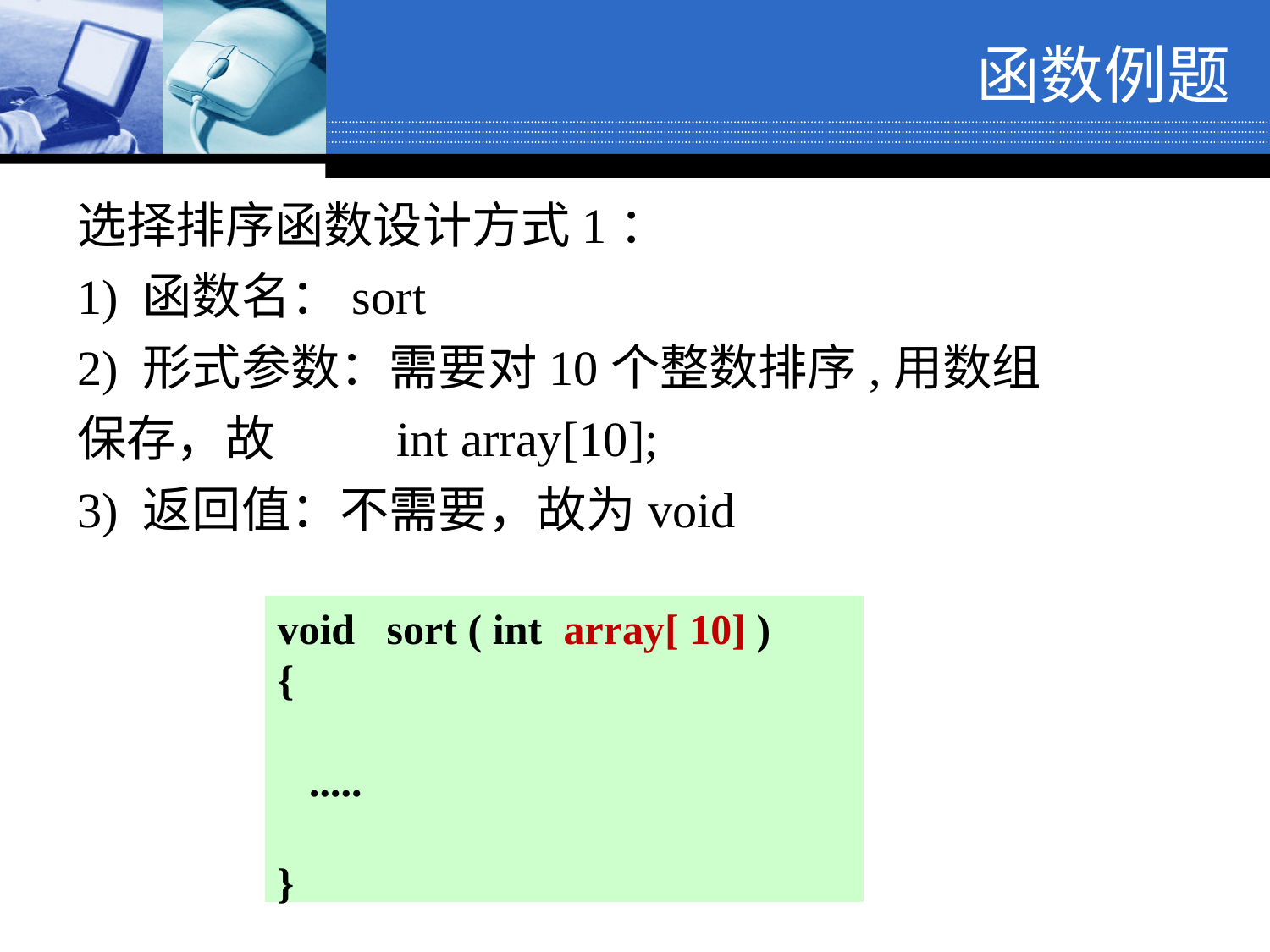

函数例题
选择排序函数设计方式1：
1) 函数名：sort
2) 形式参数：需要对10个整数排序,用数组保存，故          int array[10];
3) 返回值：不需要，故为void
void   sort ( int  array[ 10] )
{

   .....

}